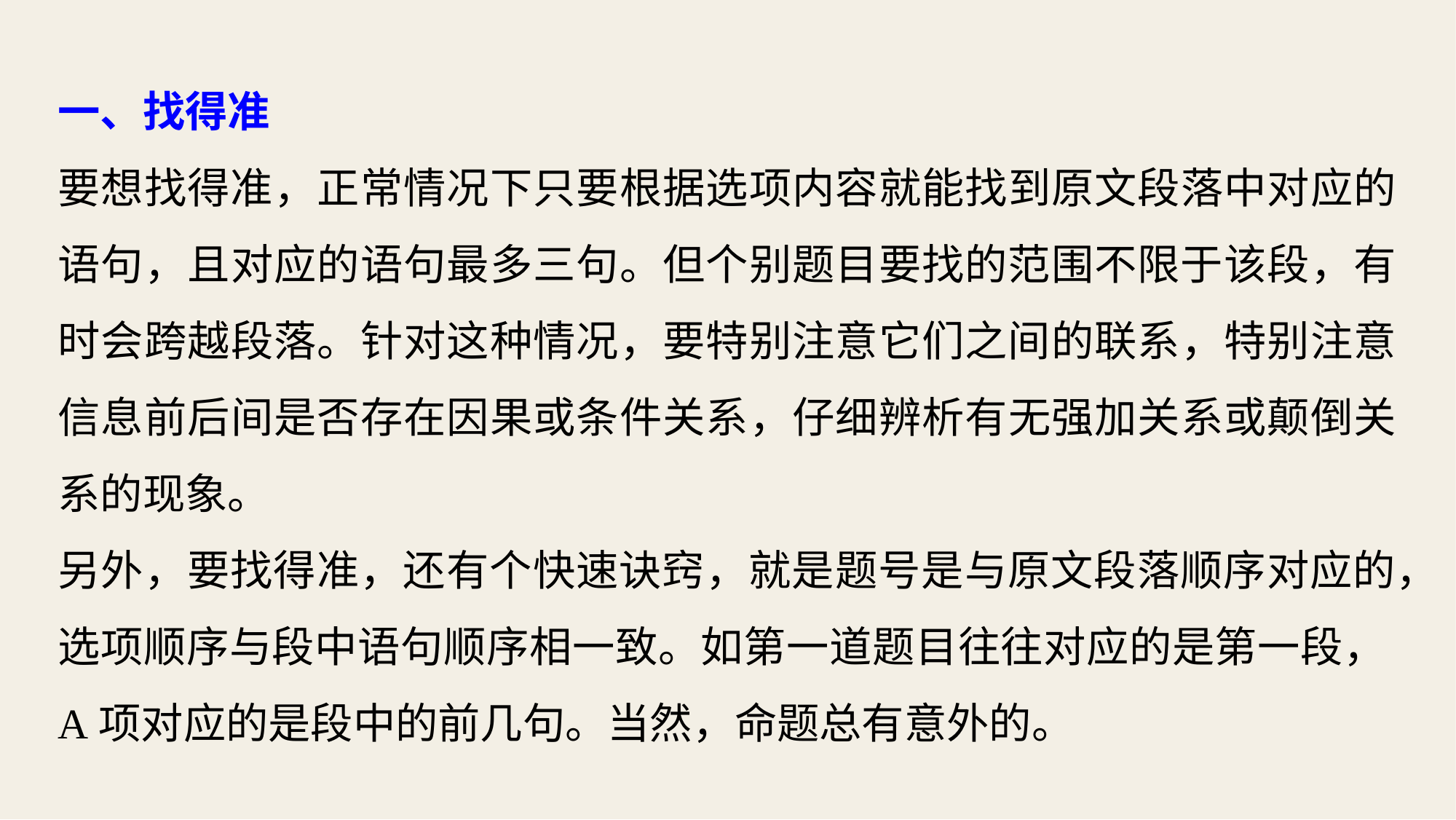

一、找得准
要想找得准，正常情况下只要根据选项内容就能找到原文段落中对应的语句，且对应的语句最多三句。但个别题目要找的范围不限于该段，有时会跨越段落。针对这种情况，要特别注意它们之间的联系，特别注意信息前后间是否存在因果或条件关系，仔细辨析有无强加关系或颠倒关系的现象。
另外，要找得准，还有个快速诀窍，就是题号是与原文段落顺序对应的，选项顺序与段中语句顺序相一致。如第一道题目往往对应的是第一段，A项对应的是段中的前几句。当然，命题总有意外的。